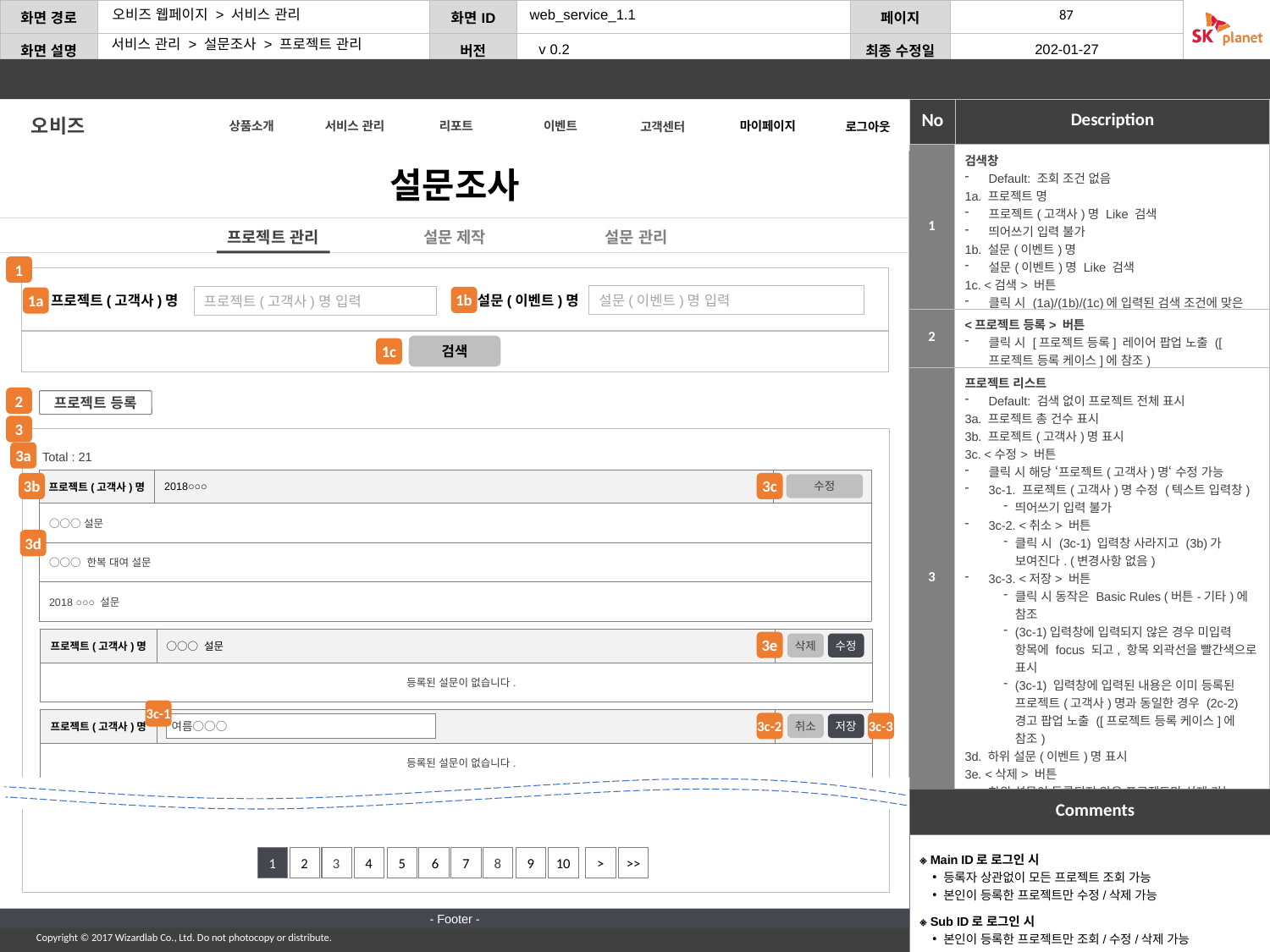

web_service_1.1
서비스 관리 > 설문조사 > 프로젝트 관리

오비즈
상품소개
서비스 관리
리포트
이벤트
마이페이지
고객센터
로그아웃
설문조사
프로젝트 관리
설문 제작
설문 관리

| 1 | 검색창 Default: 조회 조건 없음 1a. 프로젝트 명 프로젝트(고객사)명 Like 검색 띄어쓰기 입력 불가 1b. 설문(이벤트)명 설문(이벤트)명 Like 검색 1c. <검색> 버튼 클릭 시 (1a)/(1b)/(1c)에 입력된 검색 조건에 맞은 프로젝트가 (3)프로젝트 리스트에 노출 |
| --- | --- |
| 2 | <프로젝트 등록> 버튼 클릭 시 [프로젝트 등록] 레이어 팝업 노출 ([프로젝트 등록 케이스]에 참조) |
| 3 | 프로젝트 리스트 Default: 검색 없이 프로젝트 전체 표시 3a. 프로젝트 총 건수 표시 3b. 프로젝트(고객사)명 표시 3c. <수정> 버튼 클릭 시 해당 ‘프로젝트(고객사)명‘ 수정 가능 3c-1. 프로젝트(고객사)명 수정 (텍스트 입력창) 띄어쓰기 입력 불가 3c-2. <취소> 버튼 클릭 시 (3c-1) 입력창 사라지고 (3b)가 보여진다. (변경사항 없음) 3c-3. <저장> 버튼 클릭 시 동작은 Basic Rules (버튼-기타)에 참조 (3c-1)입력창에 입력되지 않은 경우 미입력 항목에 focus 되고, 항목 외곽선을 빨간색으로 표시 (3c-1) 입력창에 입력된 내용은 이미 등록된 프로젝트(고객사)명과 동일한 경우 (2c-2)경고 팝업 노출 ([프로젝트 등록 케이스]에 참조) 3d. 하위 설문(이벤트)명 표시 3e. <삭제> 버튼 하위 설문이 등록되지 않은 프로젝트만 삭제 가능 클릭 시 동작은 Basic Rules (버튼-기타)에 참조 |
1

설문(이벤트)명
설문(이벤트)명 입력
프로젝트(고객사)명
프로젝트(고객사)명 입력

검색
1b
1a
1c
2
프로젝트 등록
3

3a
Total : 21
| 프로젝트(고객사)명 | 2018○○○ |  |
| --- | --- | --- |
| ○○○설문 |  |  |
| ○○○ 한복 대여 설문 |  |  |
| 2018 ○○○ 설문 |  |  |
수정
3b
3c
3d
| 프로젝트(고객사)명 | ○○○ 설문 |  |
| --- | --- | --- |
| 등록된 설문이 없습니다. |  |  |
삭제
수정
3e
3c-1
| 프로젝트(고객사)명 | ○○○ 설문 |  |
| --- | --- | --- |
| 등록된 설문이 없습니다. |  |  |
취소
저장
3c-2
3c-3
여름○○○

| Comments |
| --- |
| ※ Main ID로 로그인 시 등록자 상관없이 모든 프로젝트 조회 가능 본인이 등록한 프로젝트만 수정/삭제 가능 ※ Sub ID로 로그인 시 본인이 등록한 프로젝트만 조회/수정/삭제 가능 |
1

2

3

4

5

6

7

8

9

10

>

>>

- Footer -